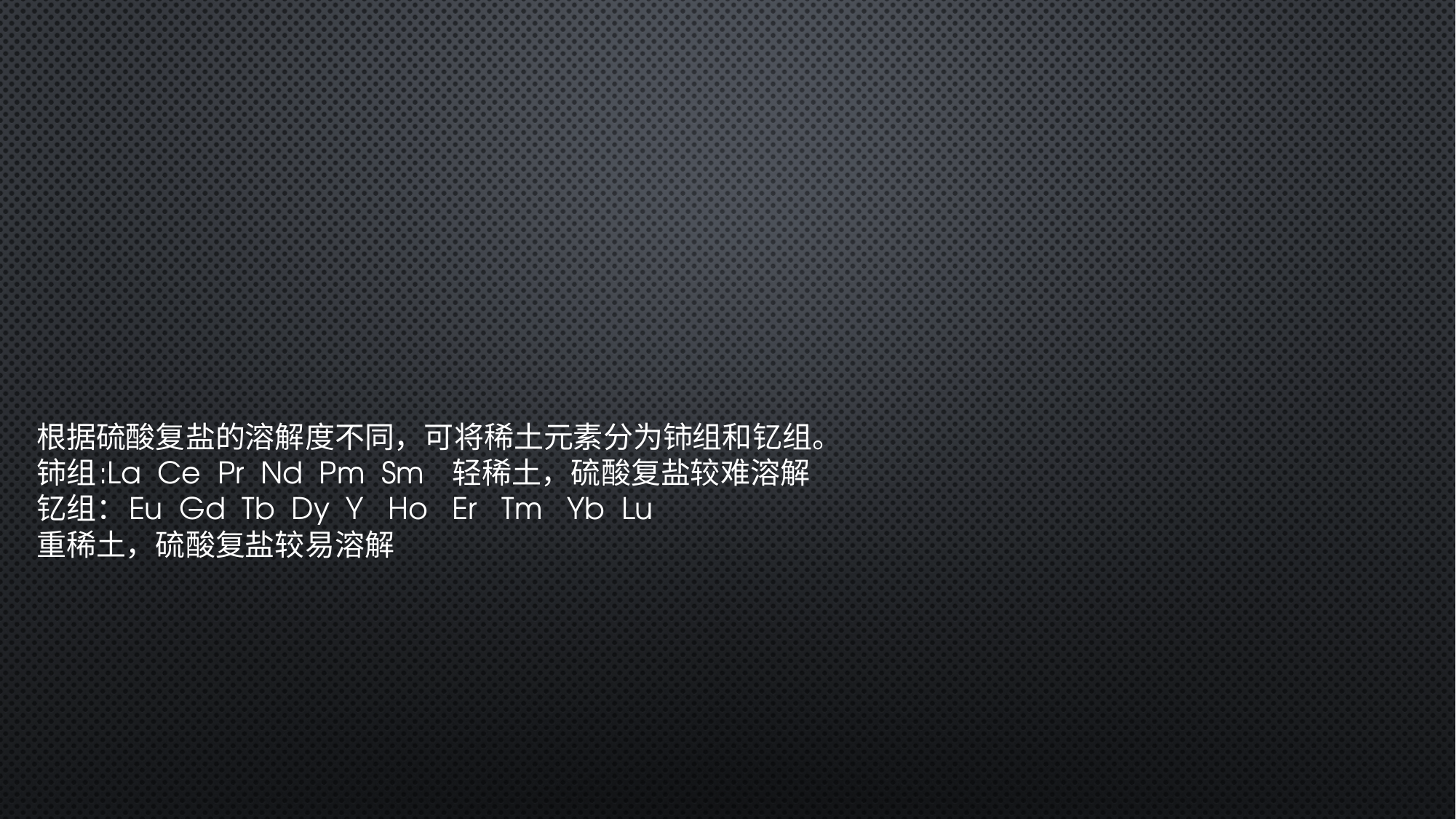

# 根据硫酸复盐的溶解度不同，可将稀土元素分为铈组和钇组。 铈组:La  Ce  Pr  Nd  Pm  Sm   轻稀土，硫酸复盐较难溶解 钇组：Eu  Gd  Tb  Dy  Y   Ho   Er   Tm   Yb  Lu 重稀土，硫酸复盐较易溶解